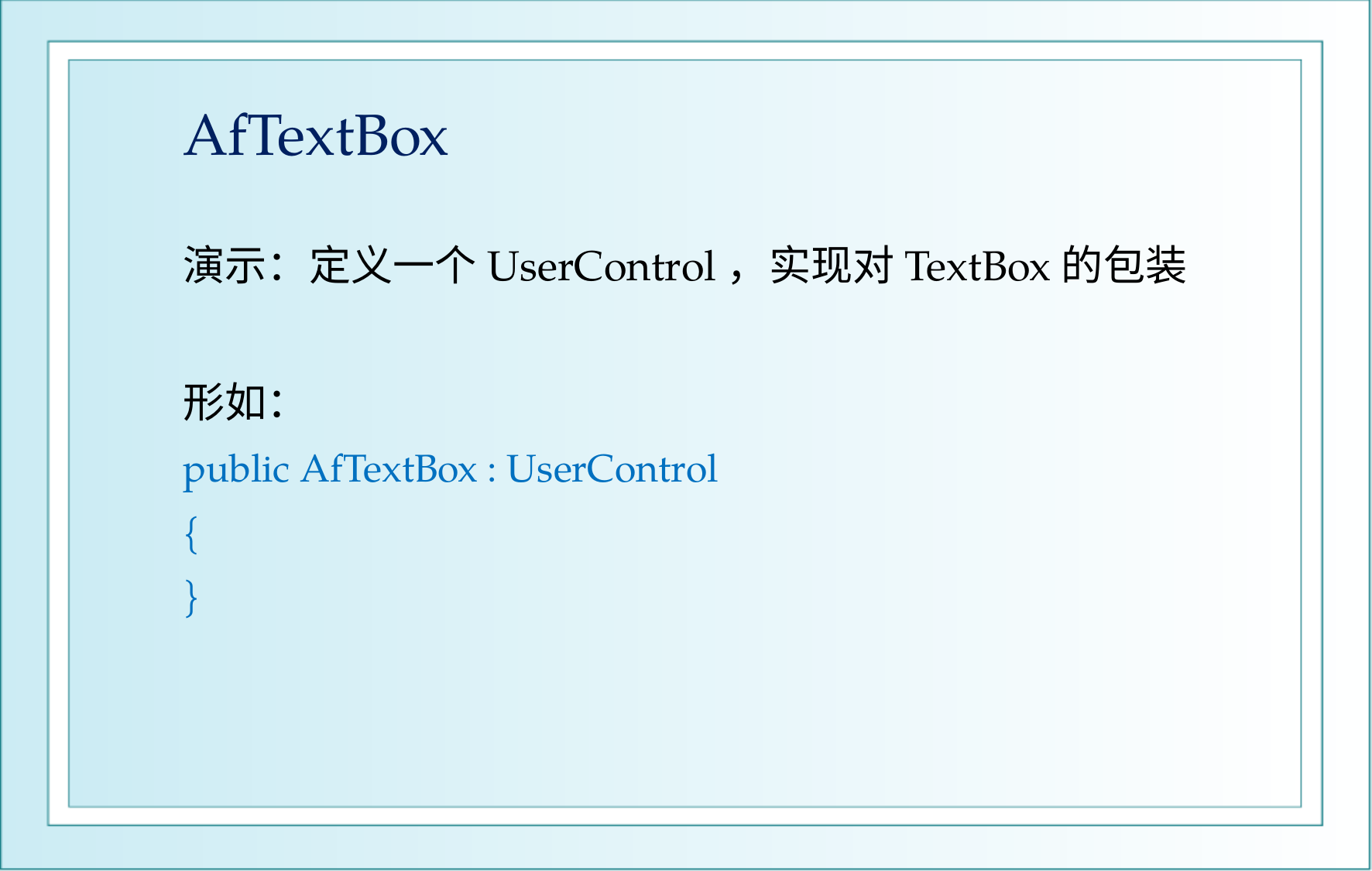

# AfTextBox
演示：定义一个UserControl，实现对TextBox的包装

形如：
public AfTextBox : UserControl
{
}